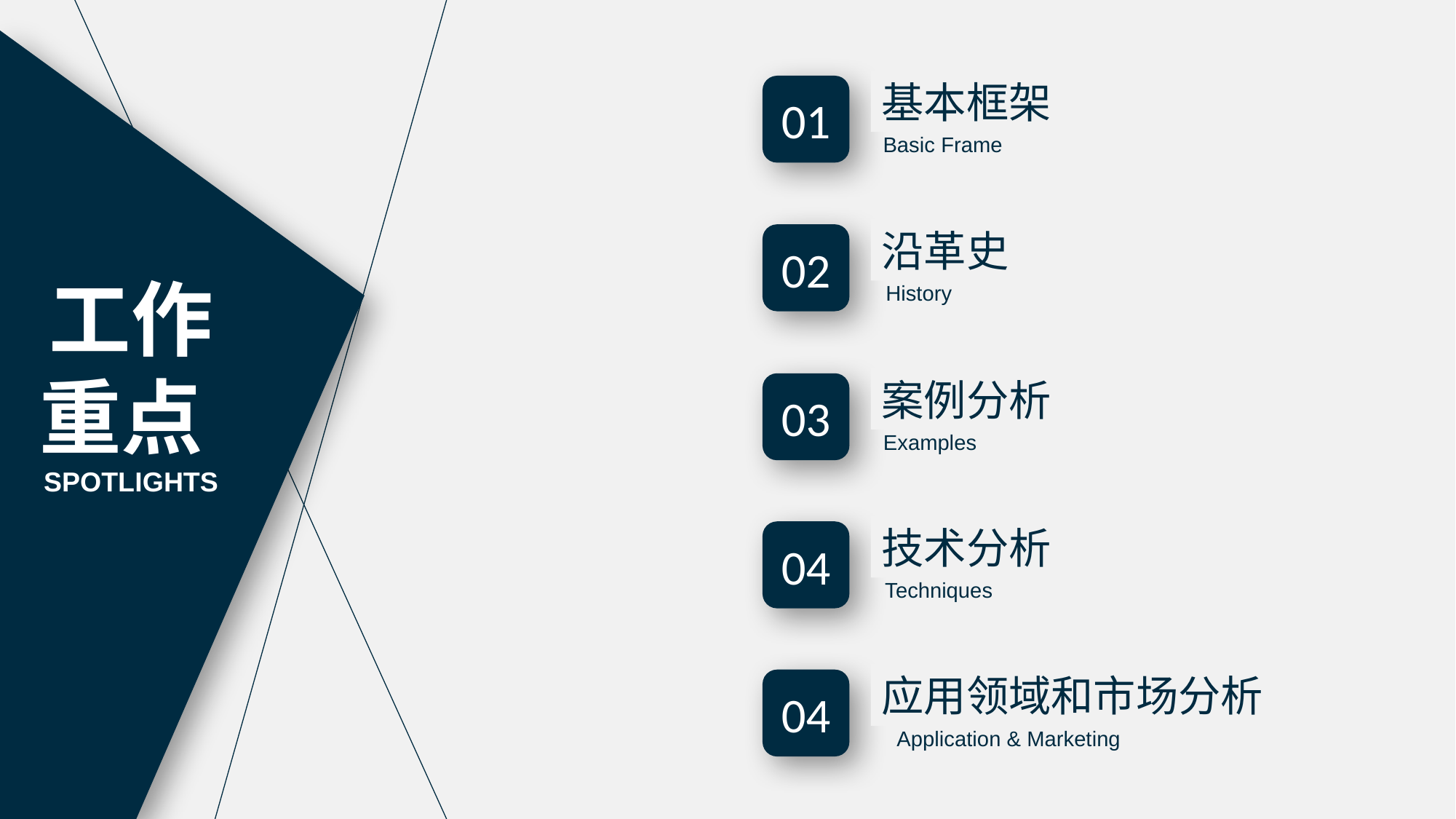

基本框架

01
Basic Frame
沿革史

02
工作重点SPOTLIGHTS
History
案例分析

03
Examples
技术分析

04
Techniques
应用领域和市场分析

04
Application & Marketing